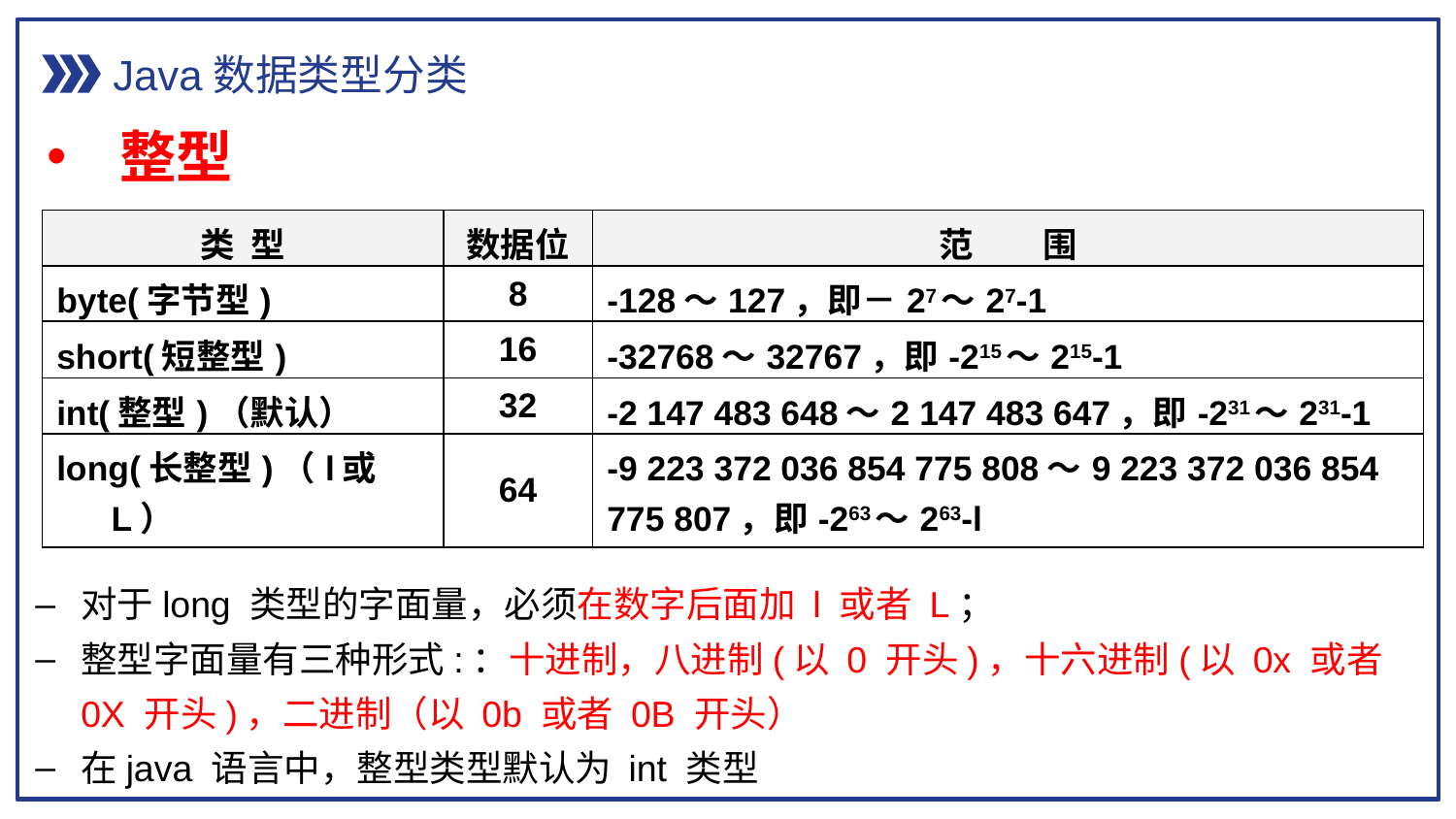

Java数据类型分类

整型
| 类 型 | 数据位 | 范 围 |
| --- | --- | --- |
| byte(字节型) | 8 | -128～127，即－27～27-1 |
| short(短整型) | 16 | -32768～32767，即-215～215-1 |
| int(整型)（默认） | 32 | -2 147 483 648～2 147 483 647，即-231～231-1 |
| long(长整型)（l或L） | 64 | -9 223 372 036 854 775 808～9 223 372 036 854 775 807，即-263～263-l |
对于long 类型的字面量，必须在数字后面加 l 或者 L；
整型字面量有三种形式:：十进制，八进制(以 0 开头)，十六进制(以 0x 或者 0X 开头)，二进制（以 0b 或者 0B 开头）
在java 语言中，整型类型默认为 int 类型